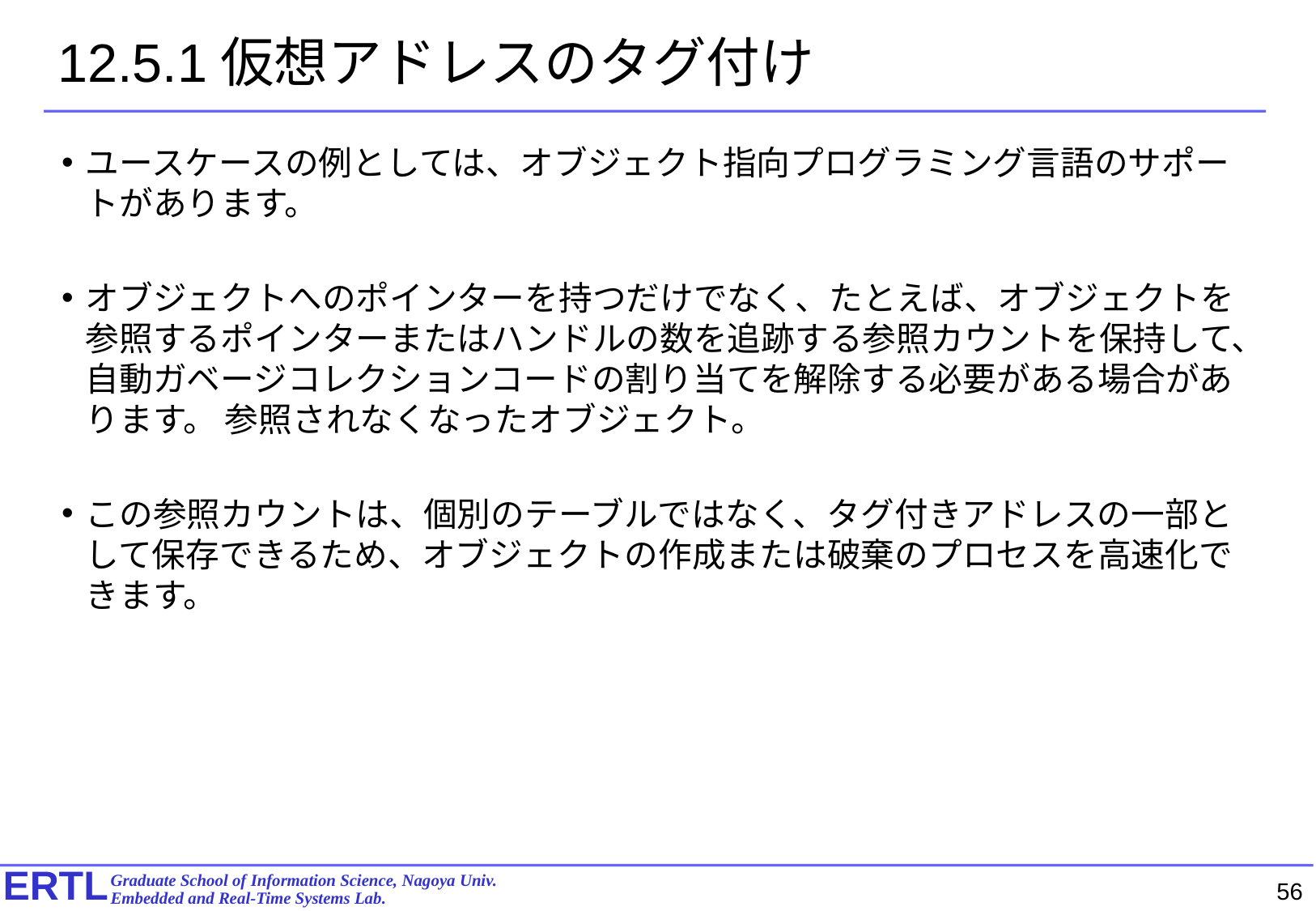

# 12.5.1仮想アドレスのタグ付け
ユースケースの例としては、オブジェクト指向プログラミング言語のサポートがあります。

オブジェクトへのポインターを持つだけでなく、たとえば、オブジェクトを参照するポインターまたはハンドルの数を追跡する参照カウントを保持して、自動ガベージコレクションコードの割り当てを解除する必要がある場合があります。 参照されなくなったオブジェクト。

この参照カウントは、個別のテーブルではなく、タグ付きアドレスの一部として保存できるため、オブジェクトの作成または破棄のプロセスを高速化できます。

56